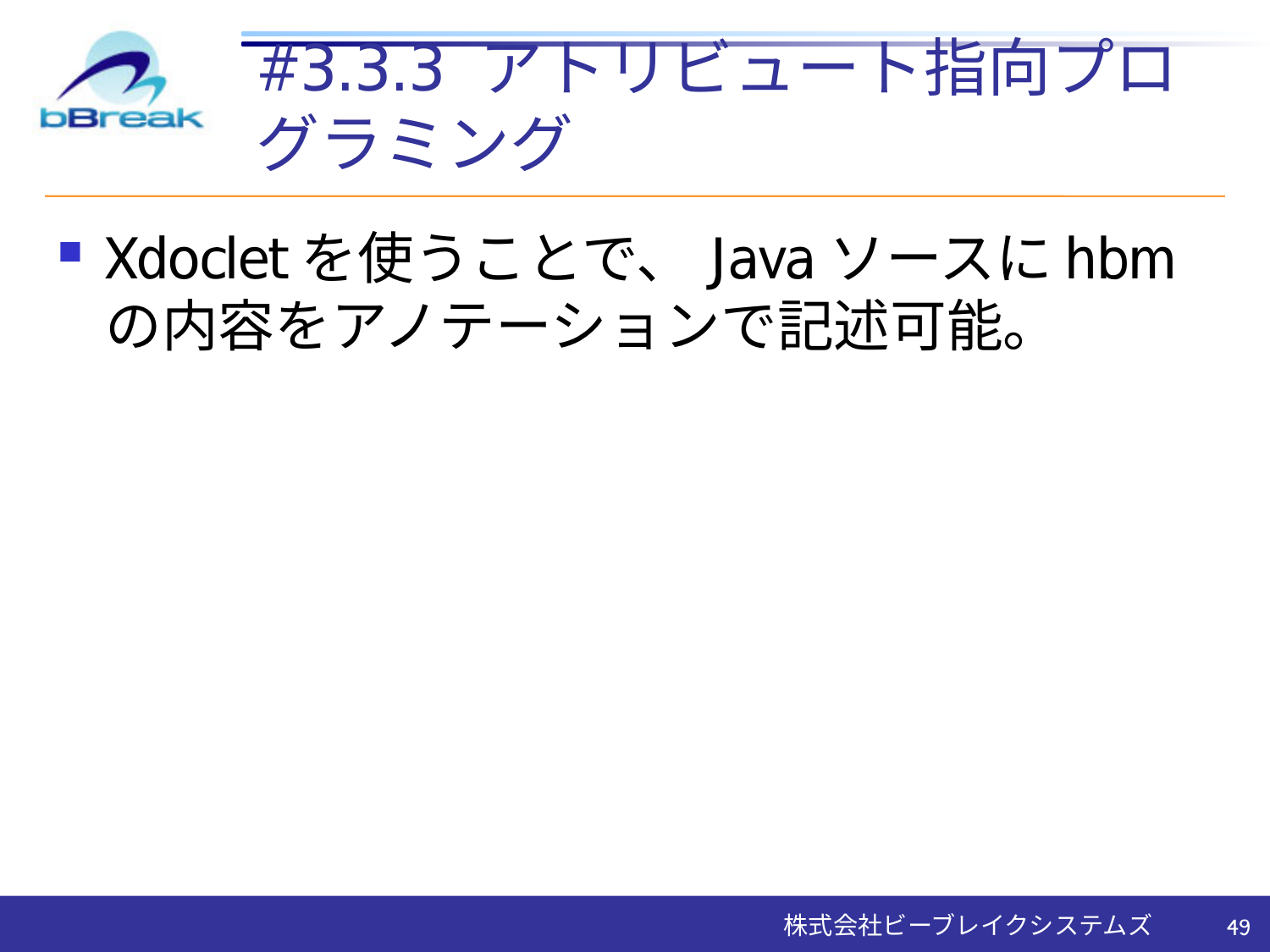

# #3.3.3 アトリビュート指向プログラミング
Xdocletを使うことで、Javaソースにhbmの内容をアノテーションで記述可能。